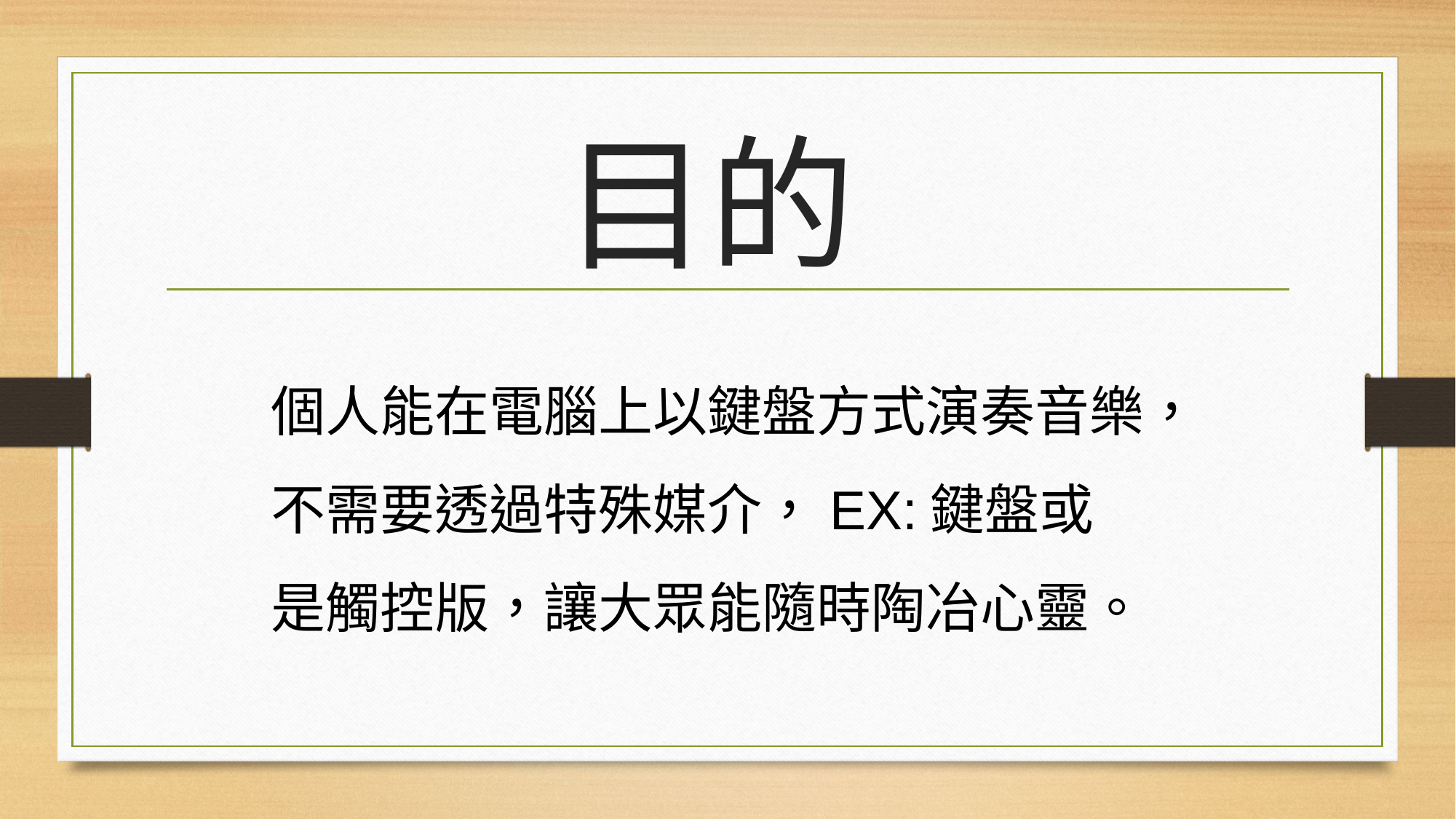

# 目的
個人能在電腦上以鍵盤方式演奏音樂，不需要透過特殊媒介，EX:鍵盤或是觸控版，讓大眾能隨時陶冶心靈。